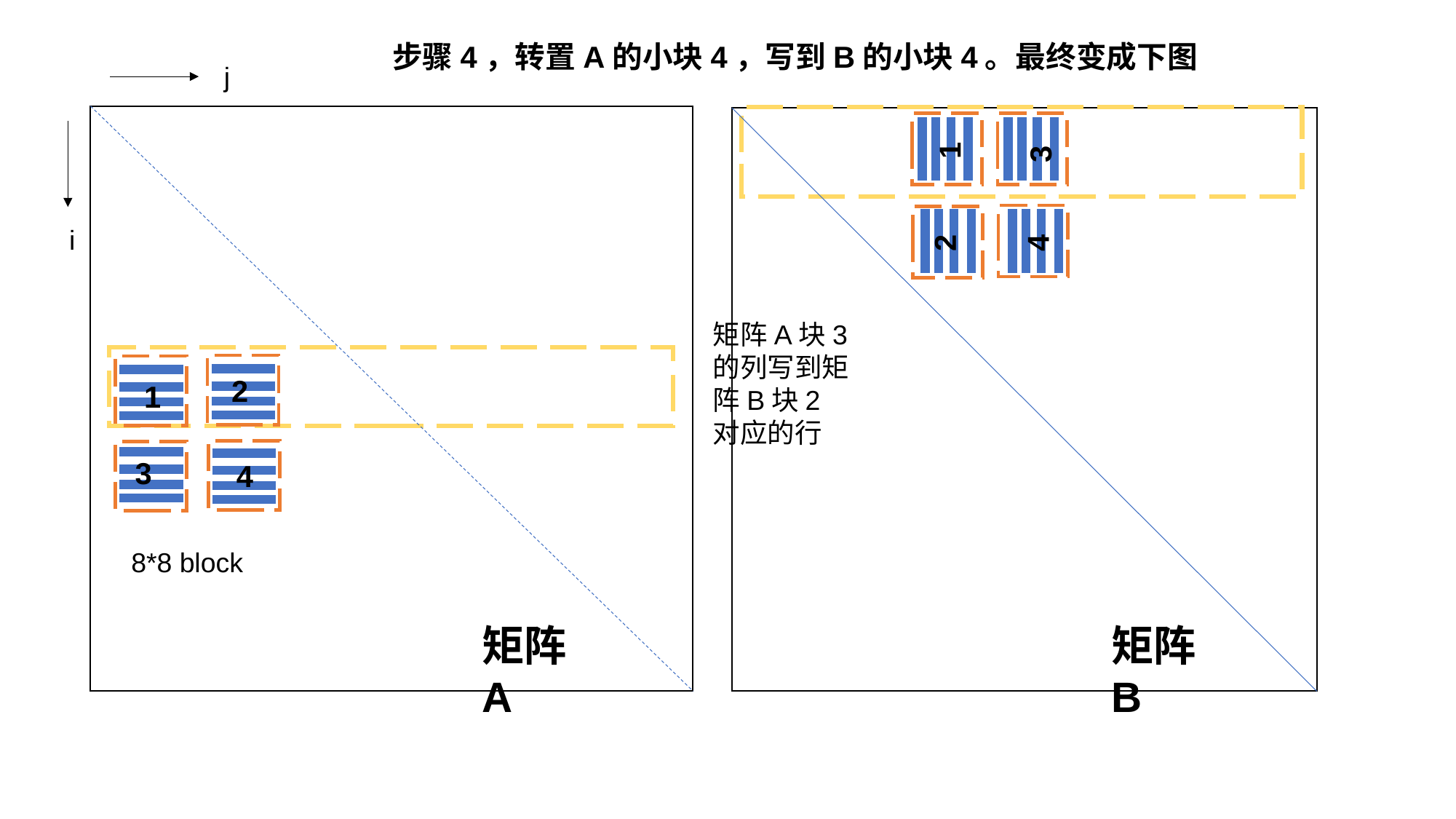

步骤4，转置A的小块4，写到B的小块4。最终变成下图
j

1
3
2
4
i
矩阵A块3的列写到矩阵B块2对应的行

2
1

3
4
8*8 block
矩阵A
矩阵B